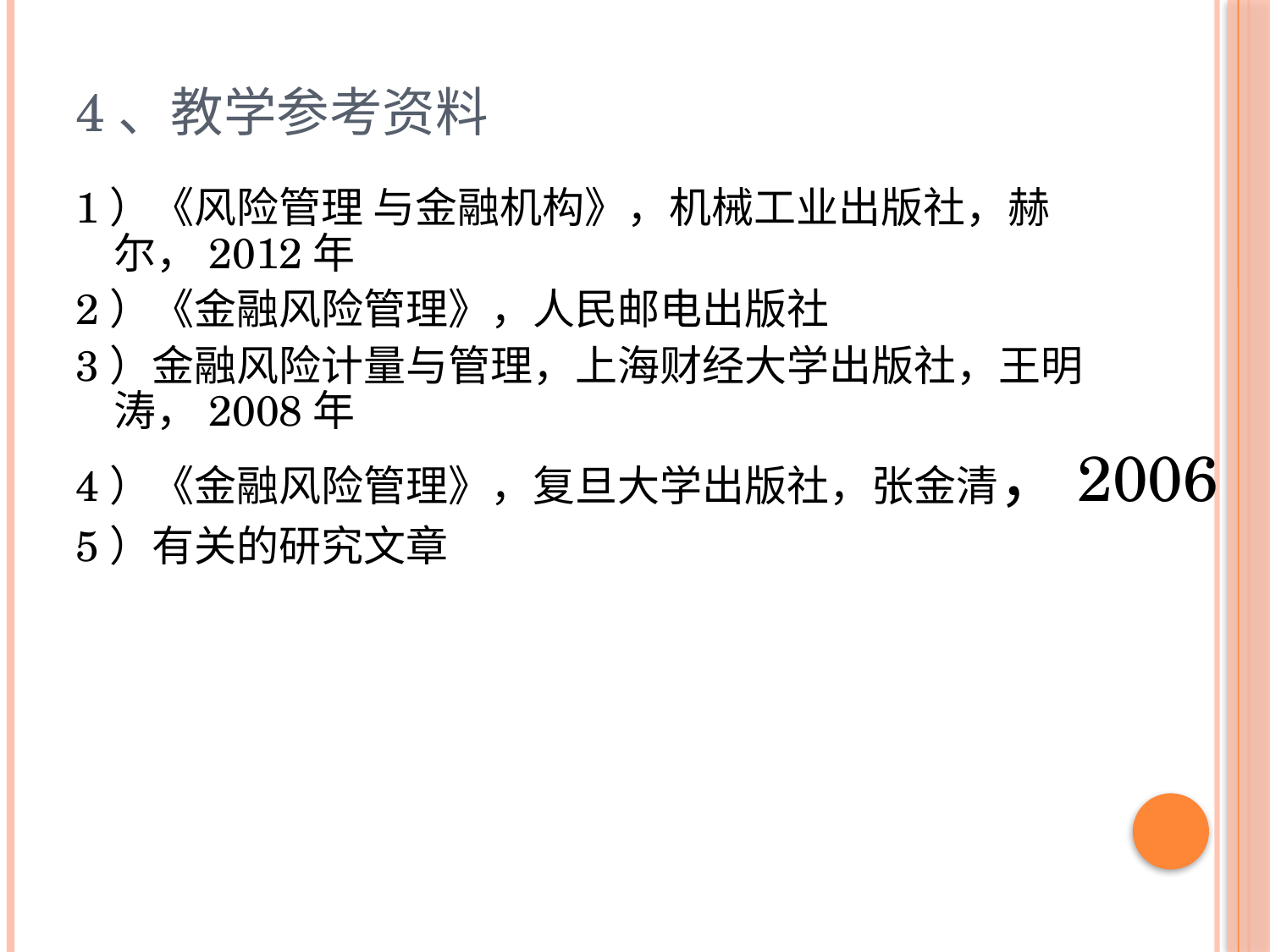

# 4、教学参考资料
1）《风险管理 与金融机构》，机械工业出版社，赫尔，2012年
2）《金融风险管理》，人民邮电出版社
3）金融风险计量与管理，上海财经大学出版社，王明涛，2008年
4）《金融风险管理》，复旦大学出版社，张金清，2006
5）有关的研究文章